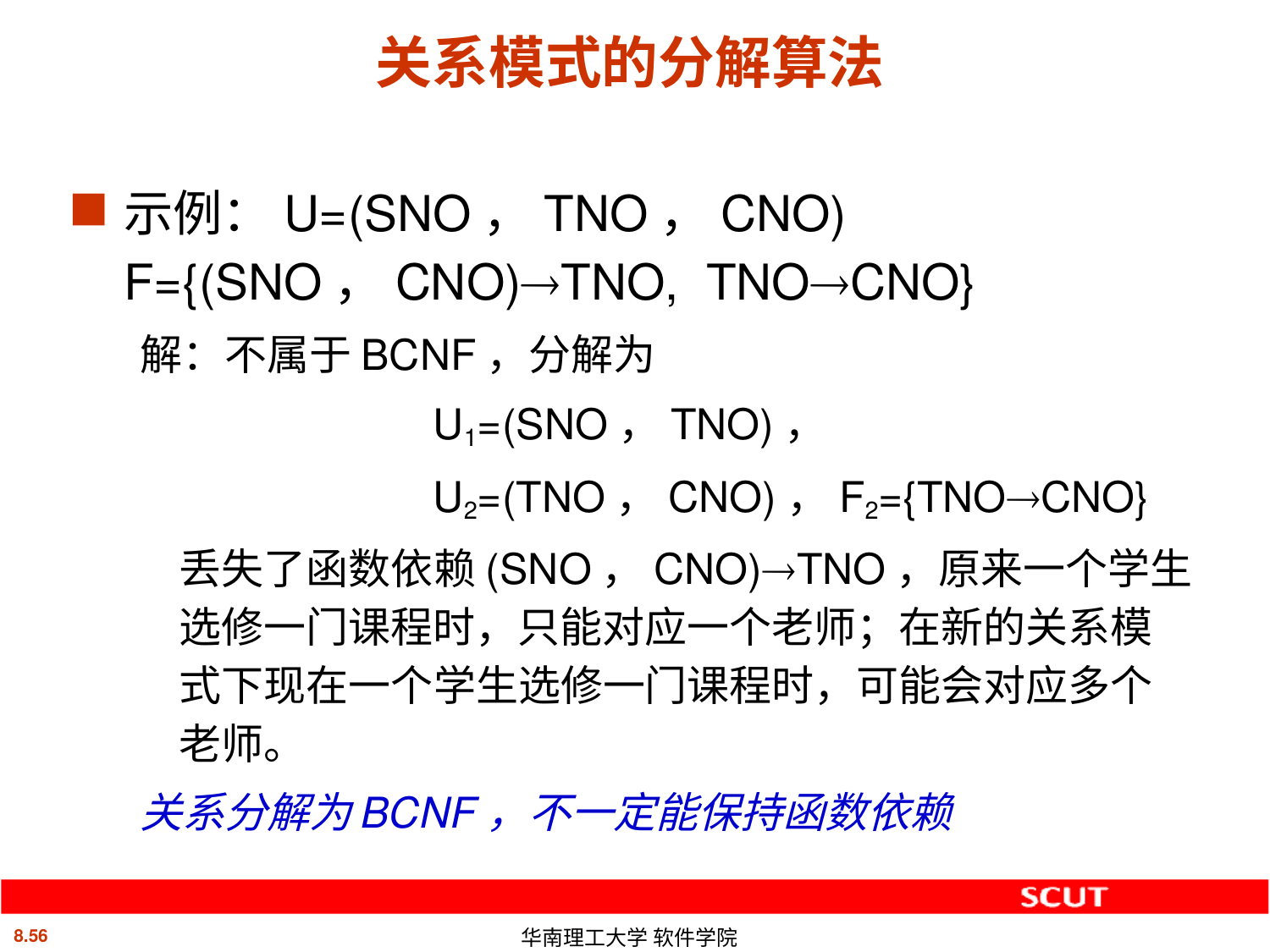

# 关系模式的分解算法
示例：U=(SNO，TNO，CNO)
F={(SNO，CNO)→TNO,  TNO→CNO}
解：不属于BCNF，分解为
			U1=(SNO，TNO)，
			U2=(TNO，CNO)，F2={TNO→CNO}
	丢失了函数依赖(SNO，CNO)→TNO，原来一个学生选修一门课程时，只能对应一个老师；在新的关系模式下现在一个学生选修一门课程时，可能会对应多个老师。
关系分解为BCNF，不一定能保持函数依赖